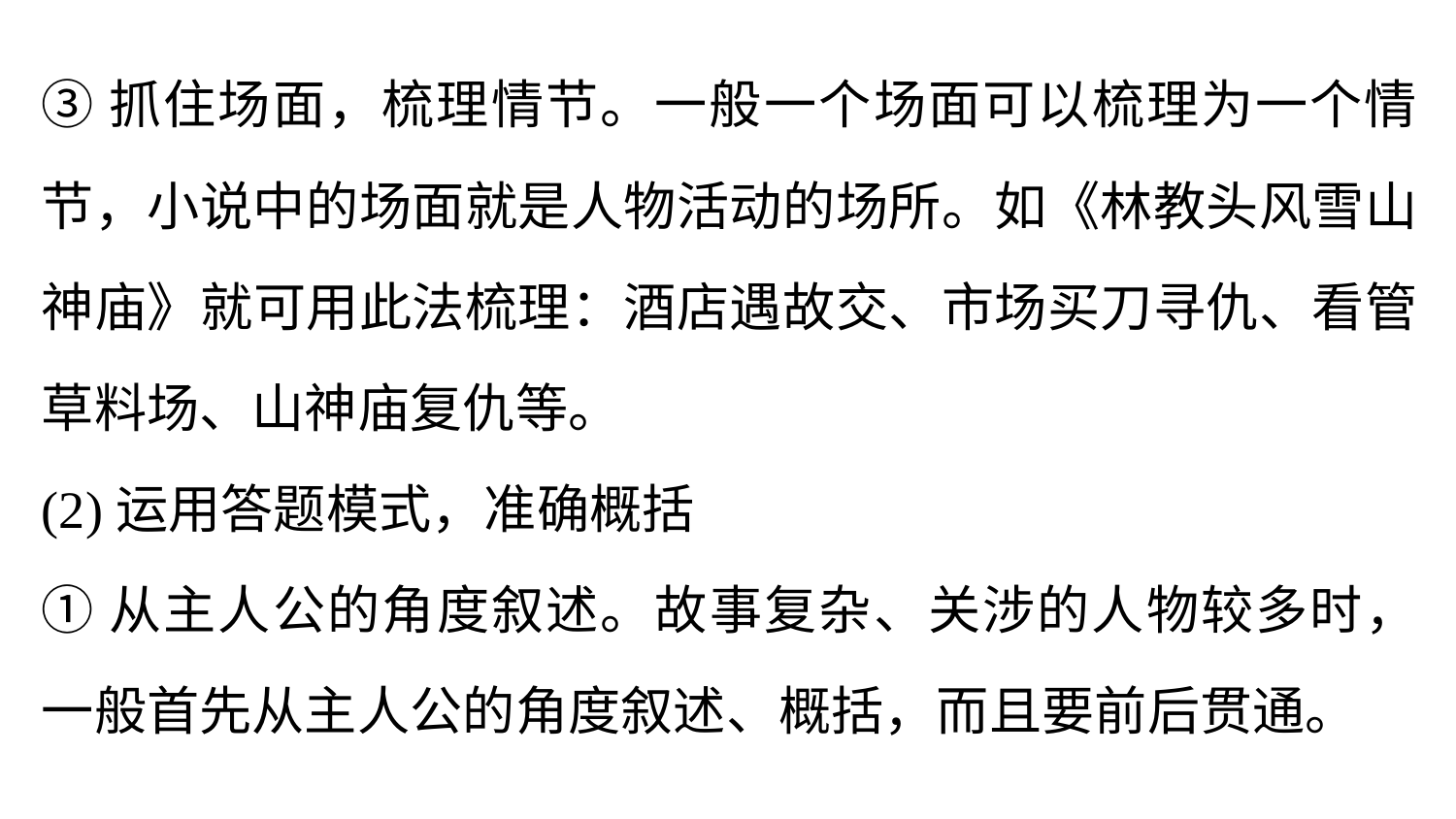

③抓住场面，梳理情节。一般一个场面可以梳理为一个情节，小说中的场面就是人物活动的场所。如《林教头风雪山神庙》就可用此法梳理：酒店遇故交、市场买刀寻仇、看管草料场、山神庙复仇等。
(2)运用答题模式，准确概括
①从主人公的角度叙述。故事复杂、关涉的人物较多时，一般首先从主人公的角度叙述、概括，而且要前后贯通。